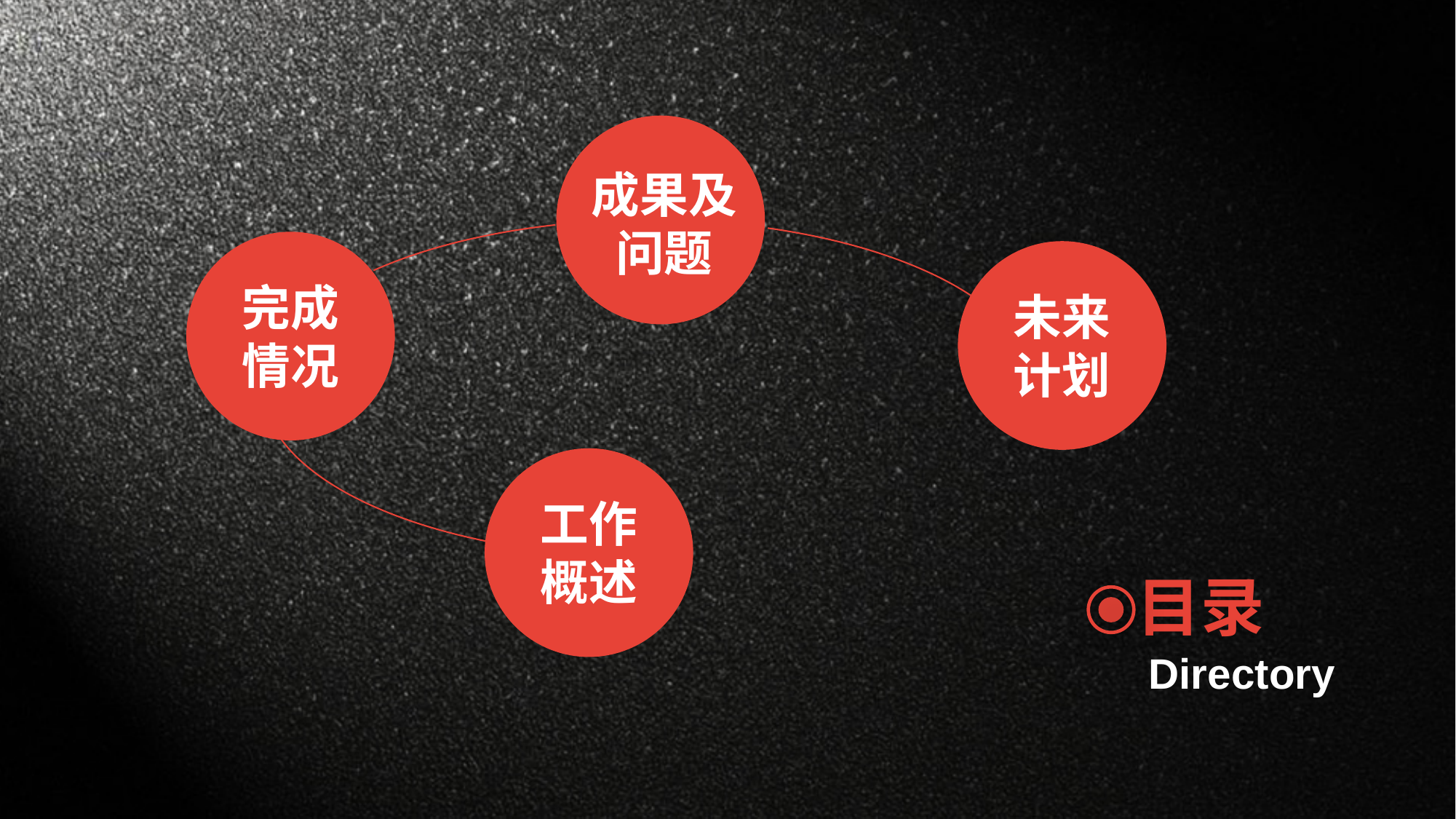

成果及
问题

完成
情况
未来
计划

工作
概述
目录
Directory